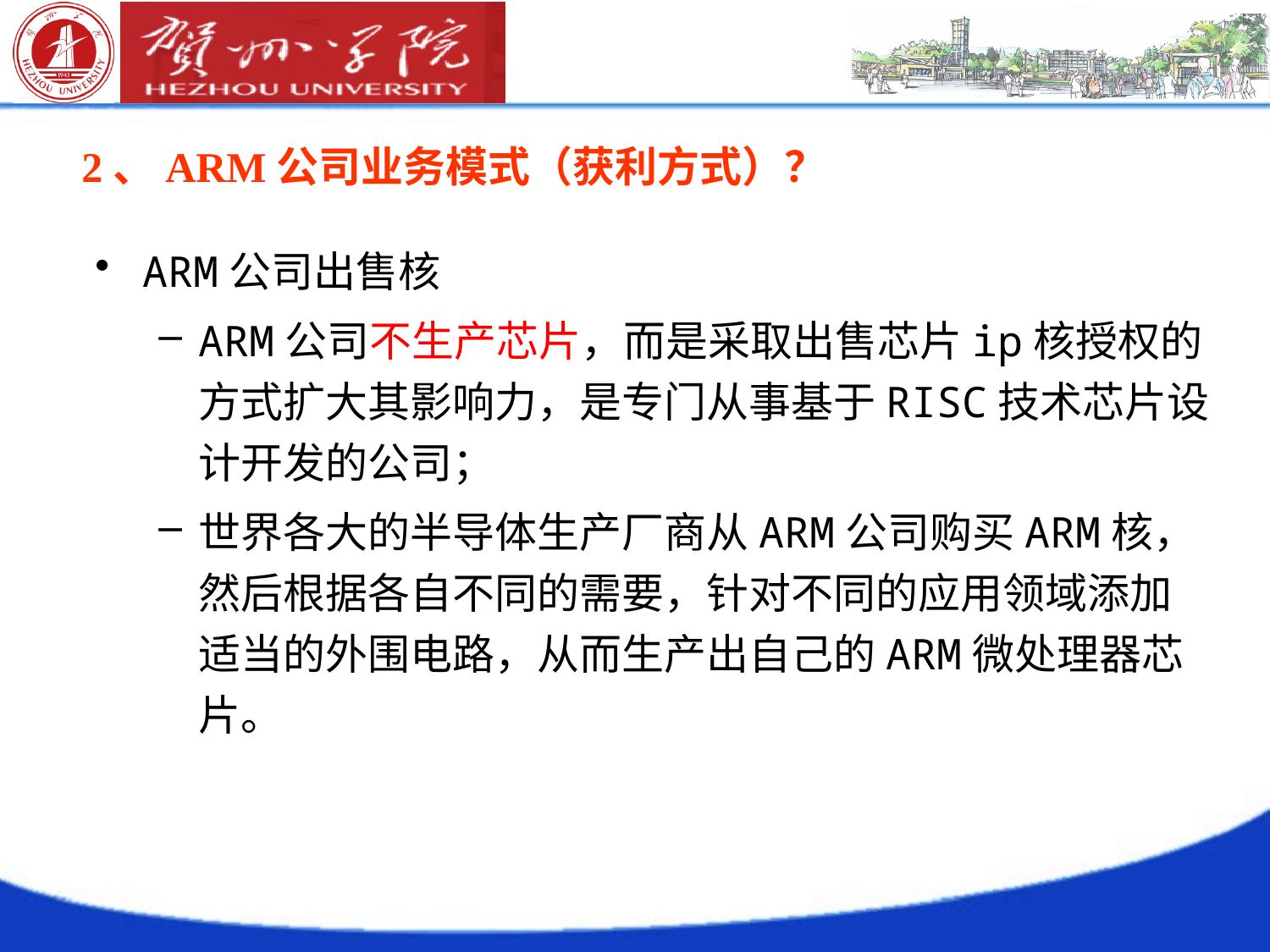

2、ARM公司业务模式（获利方式）？
ARM公司出售核
ARM公司不生产芯片，而是采取出售芯片ip核授权的方式扩大其影响力，是专门从事基于RISC技术芯片设计开发的公司；
世界各大的半导体生产厂商从ARM公司购买ARM核，然后根据各自不同的需要，针对不同的应用领域添加适当的外围电路，从而生产出自己的ARM微处理器芯片。

# */94